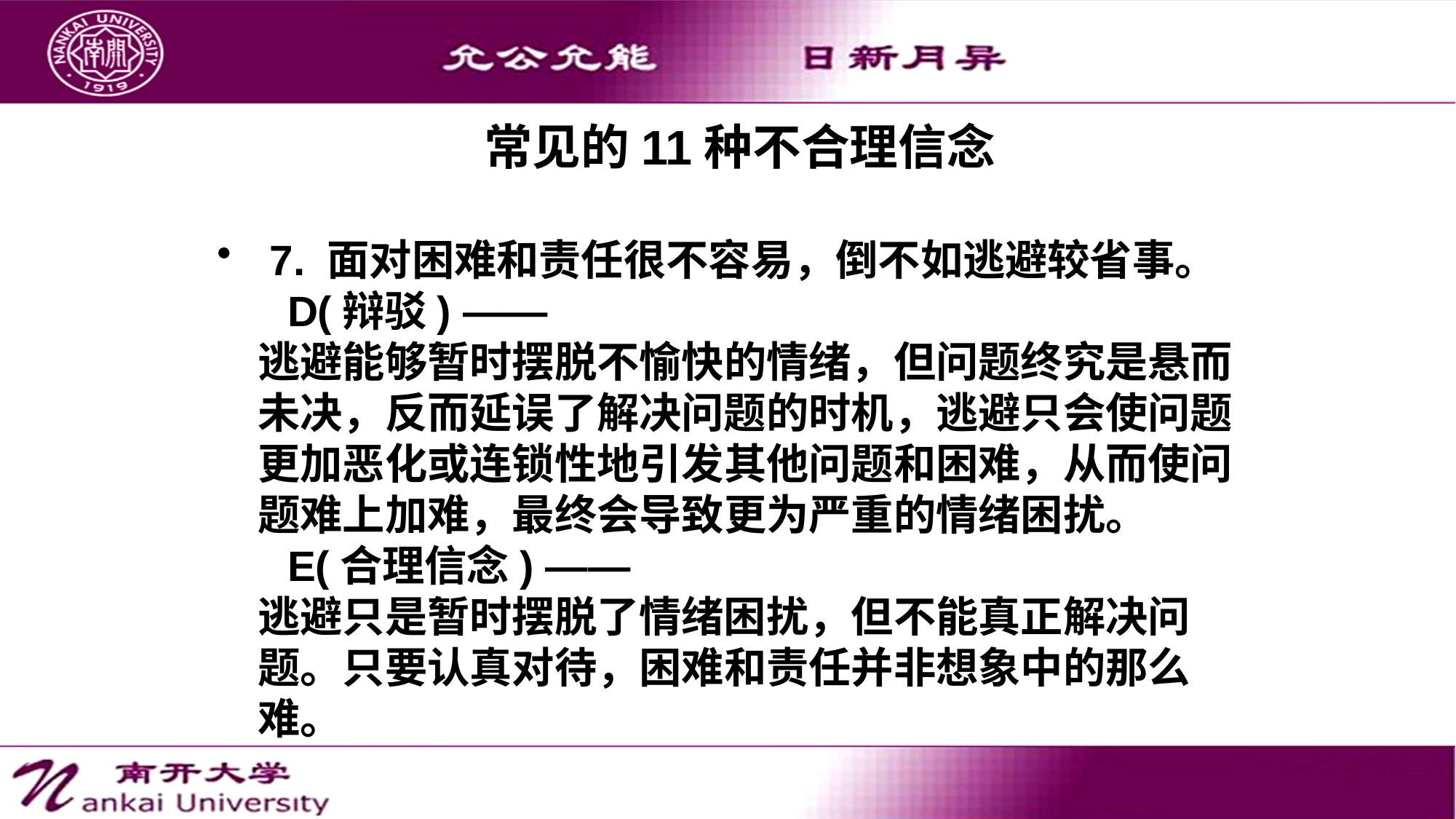

# 常见的11种不合理信念
 7. 面对困难和责任很不容易，倒不如逃避较省事。
  D(辩驳) ——
逃避能够暂时摆脱不愉快的情绪，但问题终究是悬而未决，反而延误了解决问题的时机，逃避只会使问题更加恶化或连锁性地引发其他问题和困难，从而使问题难上加难，最终会导致更为严重的情绪困扰。
  E(合理信念) ——
逃避只是暂时摆脱了情绪困扰，但不能真正解决问题。只要认真对待，困难和责任并非想象中的那么难。